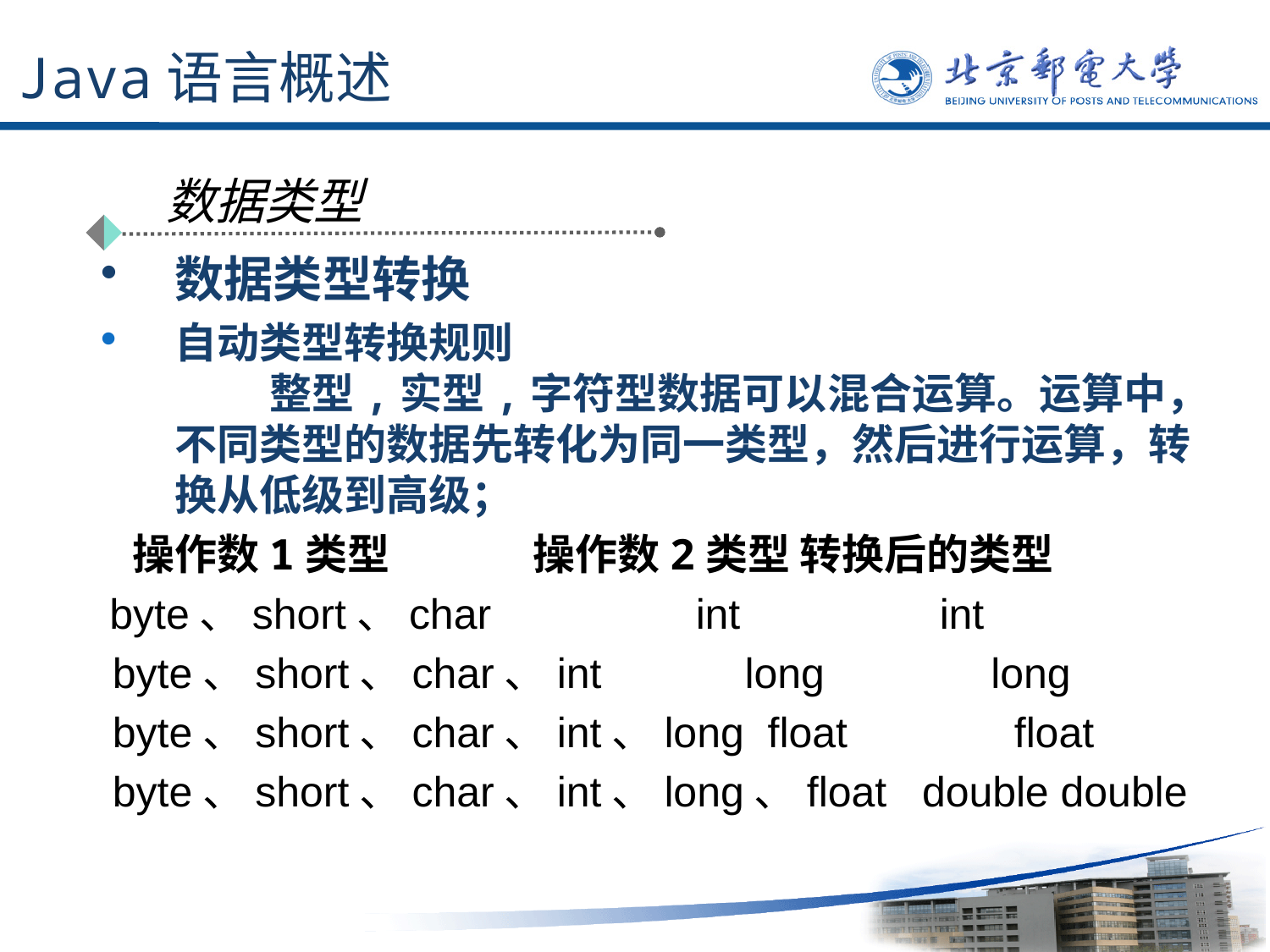

# Java语言概述

数据类型

数据类型转换
自动类型转换规则
　　　整型,实型,字符型数据可以混合运算。运算中，不同类型的数据先转化为同一类型，然后进行运算，转换从低级到高级；
　操作数1类型               操作数2类型 转换后的类型
 byte、short、char　　　      int　　　　 int
 byte、short、char、int　　    long　　　  long
 byte、short、char、int、long  float　　　  float
 byte、short、char、int、long、float   double double